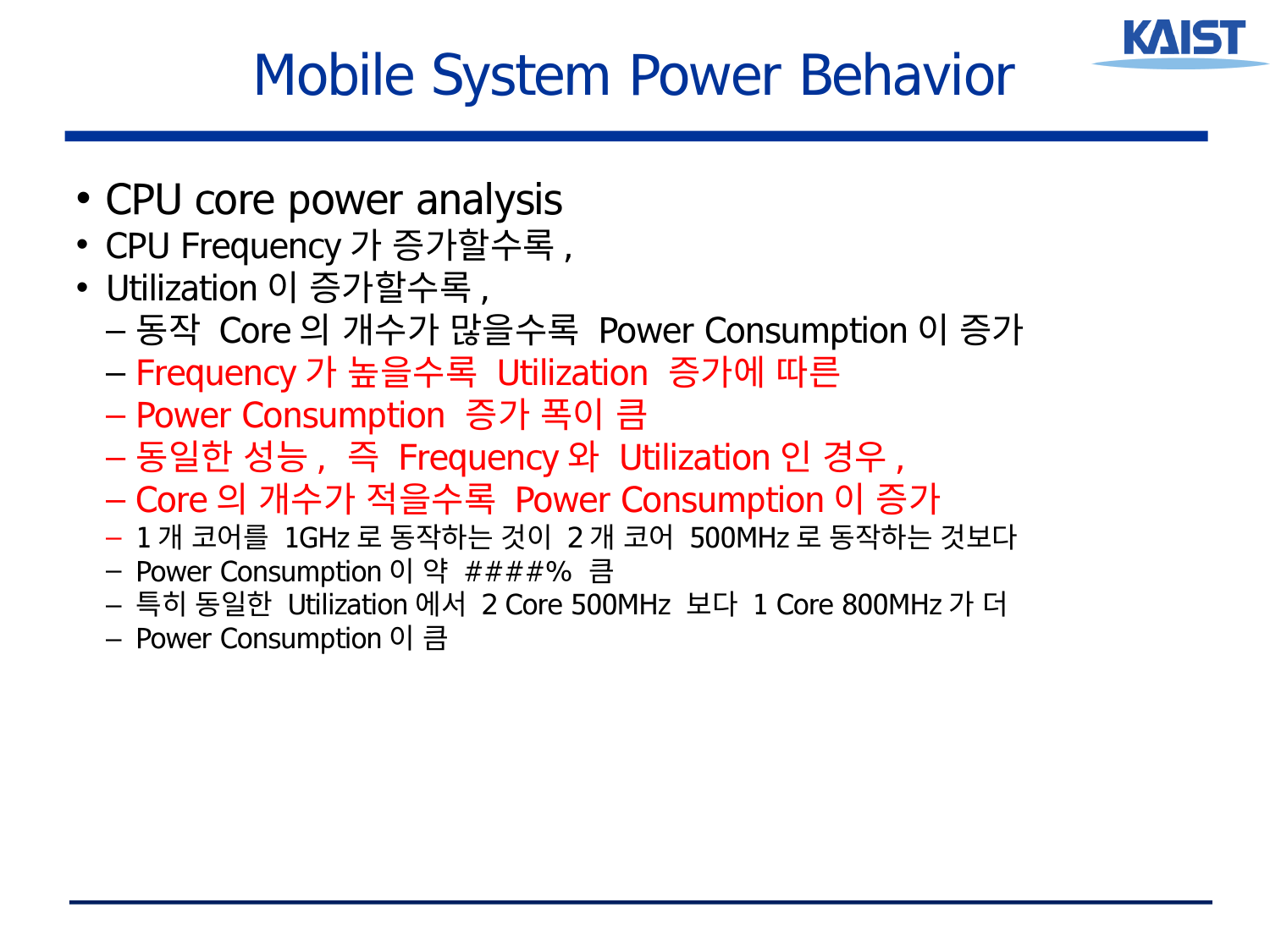

2
Mobile System Power Behavior
CPU core power analysis
CPU Frequency가 증가할수록,
Utilization이 증가할수록,
동작 Core의 개수가 많을수록 Power Consumption이 증가
Frequency가 높을수록 Utilization 증가에 따른
Power Consumption 증가 폭이 큼
동일한 성능, 즉 Frequency와 Utilization인 경우,
Core의 개수가 적을수록 Power Consumption이 증가
1개 코어를 1GHz로 동작하는 것이 2개 코어 500MHz로 동작하는 것보다
Power Consumption이 약 ####% 큼
특히 동일한 Utilization에서 2 Core 500MHz 보다 1 Core 800MHz가 더
Power Consumption이 큼